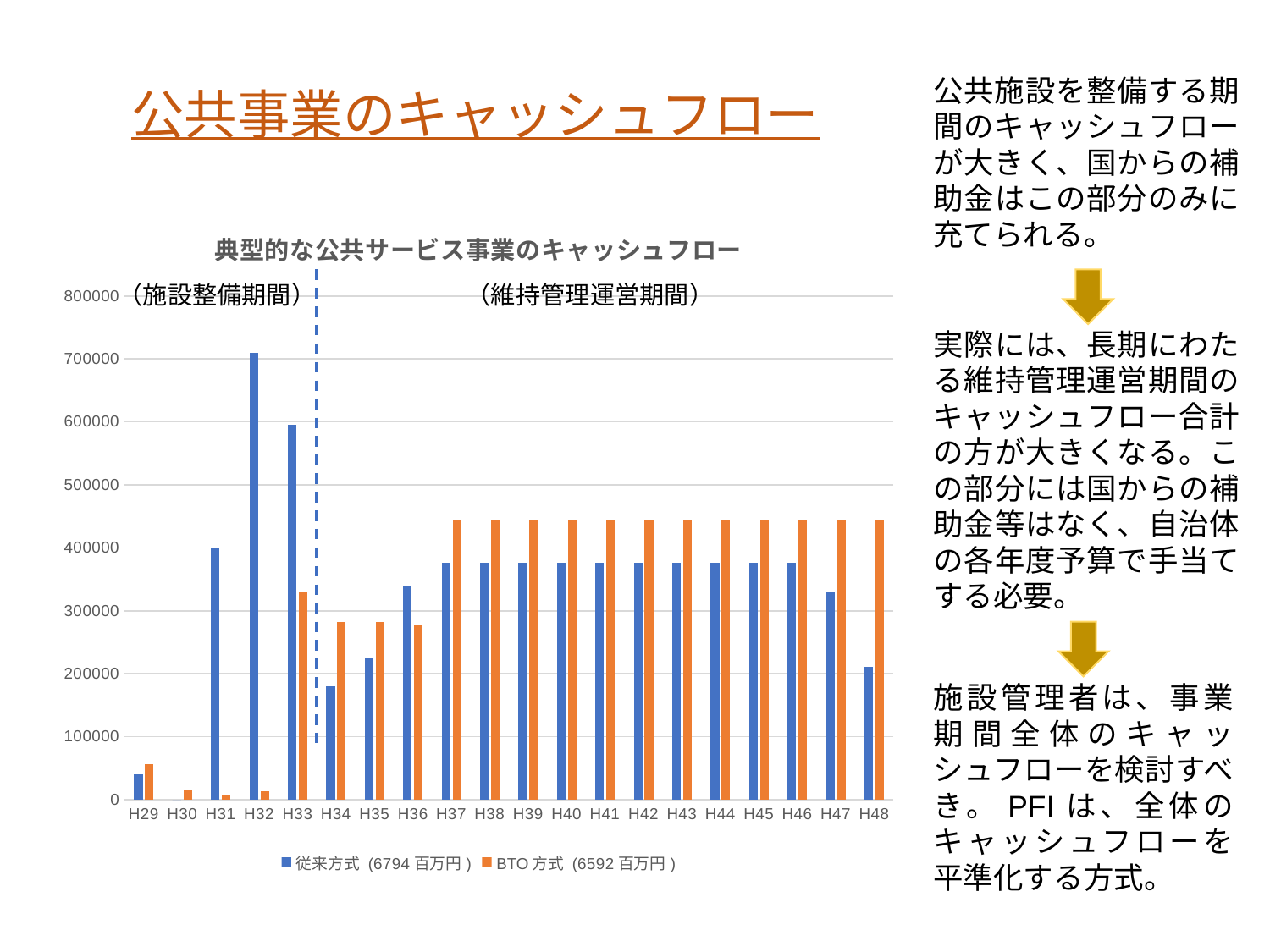

公共施設を整備する期間のキャッシュフローが大きく、国からの補助金はこの部分のみに充てられる。
# 公共事業のキャッシュフロー

### Chart: 典型的な公共サービス事業のキャッシュフロー

| Category | 従来方式 (6794百万円) | BTO方式 (6592百万円) |
|---|---|---|
| H29 | 39960.0 | 56160.0 |
| H30 | 0.0 | 16200.0 |
| H31 | 399967.0 | 6600.0 |
| H32 | 710241.0 | 13640.0 |
| H33 | 595411.0 | 328622.0 |
| H34 | 179676.0 | 282629.0 |
| H35 | 224723.0 | 282718.0 |
| H36 | 338972.0 | 276210.0 |
| H37 | 376416.0 | 443530.0 |
| H38 | 376414.0 | 443626.0 |
| H39 | 376416.0 | 443717.0 |
| H40 | 376415.0 | 443813.0 |
| H41 | 376416.0 | 443910.0 |
| H42 | 376416.0 | 444009.0 |
| H43 | 376416.0 | 444110.0 |
| H44 | 376415.0 | 444211.0 |
| H45 | 376416.0 | 444311.0 |
| H46 | 376414.0 | 444415.0 |
| H47 | 329777.0 | 444521.0 |
| H48 | 211482.0 | 444625.0 |
（維持管理運営期間）
（施設整備期間）
実際には、長期にわたる維持管理運営期間のキャッシュフロー合計の方が大きくなる。この部分には国からの補助金等はなく、自治体の各年度予算で手当てする必要。

施設管理者は、事業期間全体のキャッシュフローを検討すべき。PFIは、全体のキャッシュフローを平準化する方式。